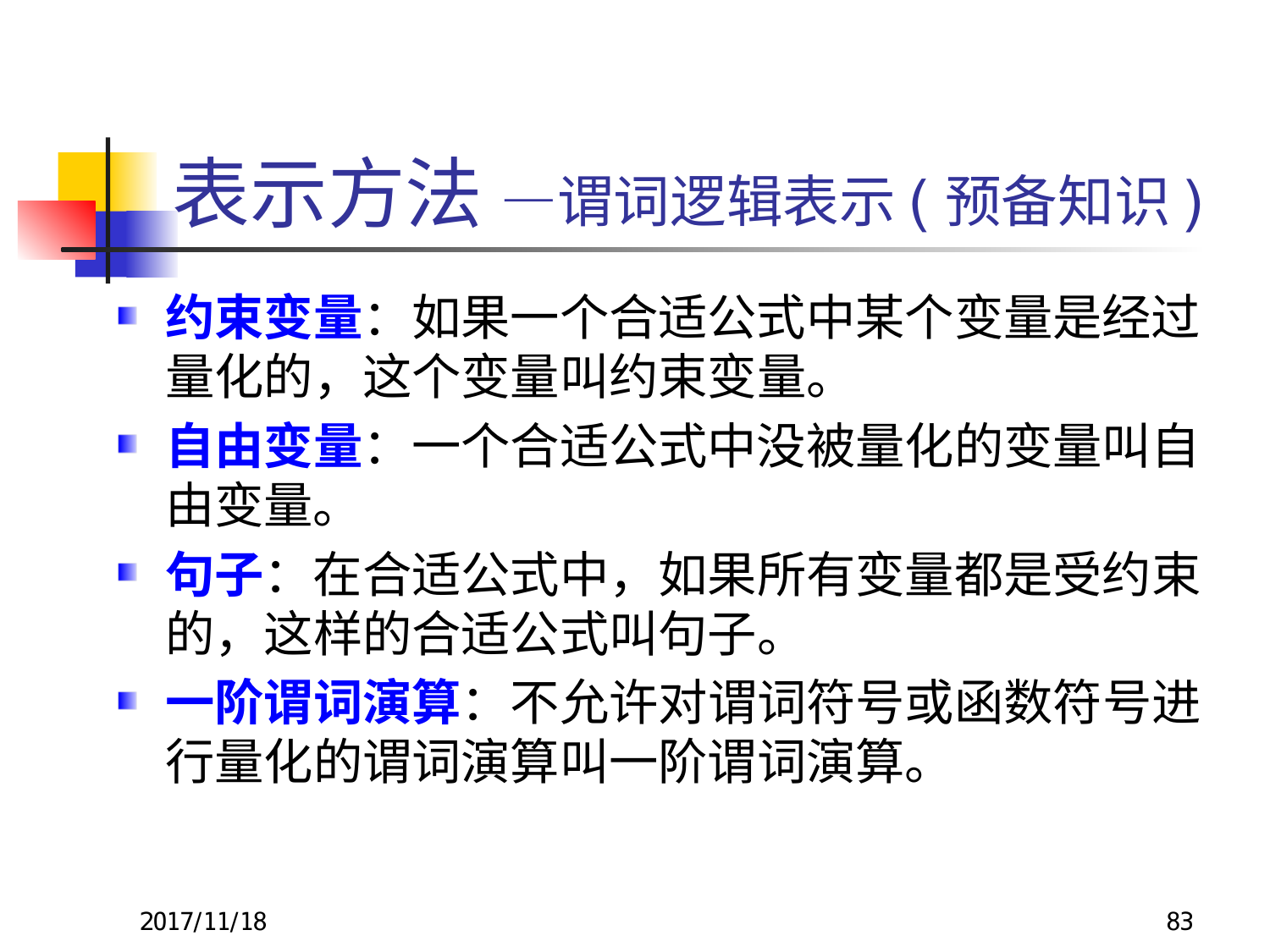

# 表示方法 —谓词逻辑表示(预备知识)
约束变量：如果一个合适公式中某个变量是经过量化的，这个变量叫约束变量。
自由变量：一个合适公式中没被量化的变量叫自由变量。
句子：在合适公式中，如果所有变量都是受约束的，这样的合适公式叫句子。
一阶谓词演算：不允许对谓词符号或函数符号进行量化的谓词演算叫一阶谓词演算。
2017/11/18
83